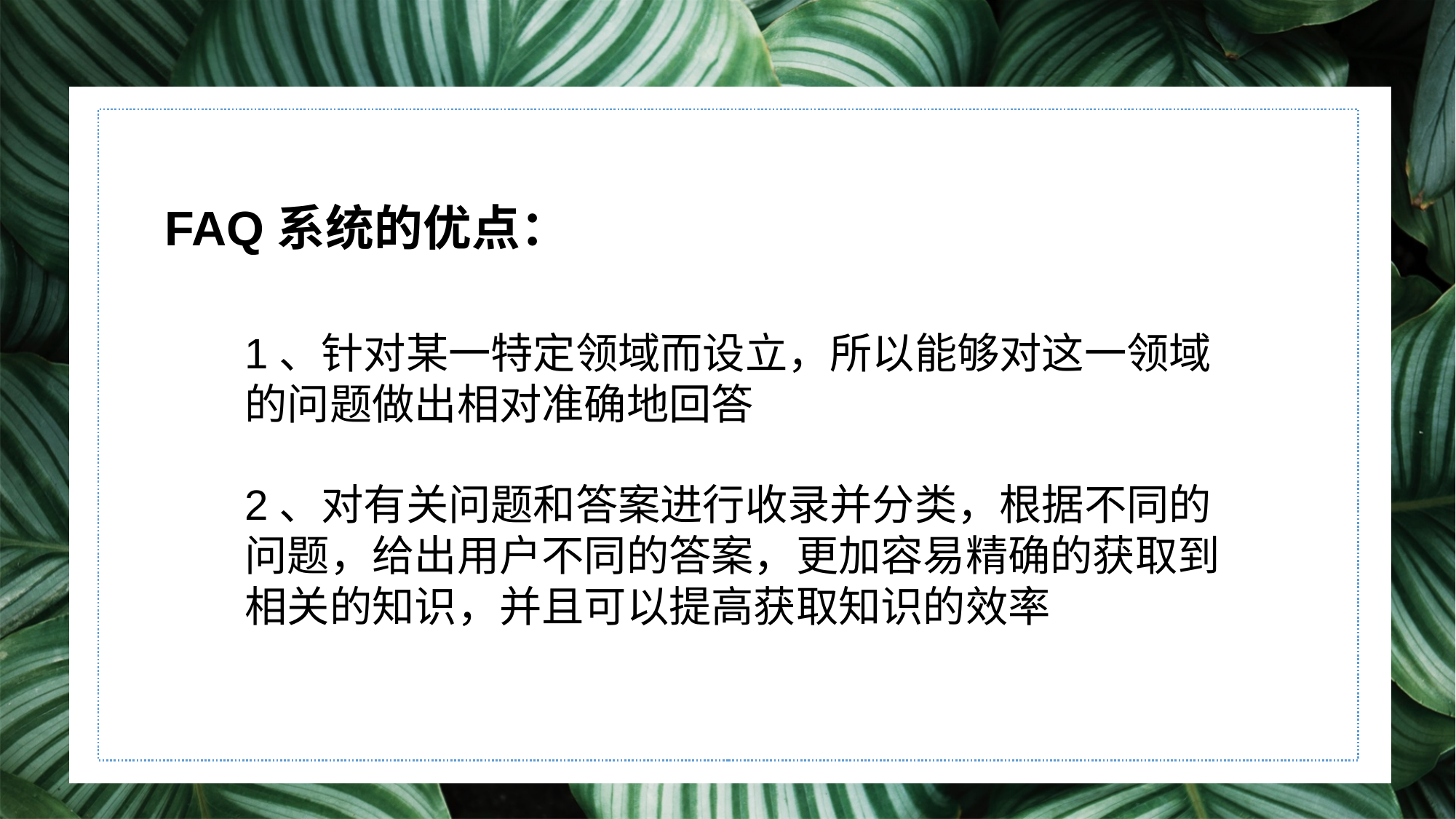

FAQ系统的优点：
1、针对某一特定领域而设立，所以能够对这一领域的问题做出相对准确地回答
2、对有关问题和答案进行收录并分类，根据不同的问题，给出用户不同的答案，更加容易精确的获取到相关的知识，并且可以提高获取知识的效率